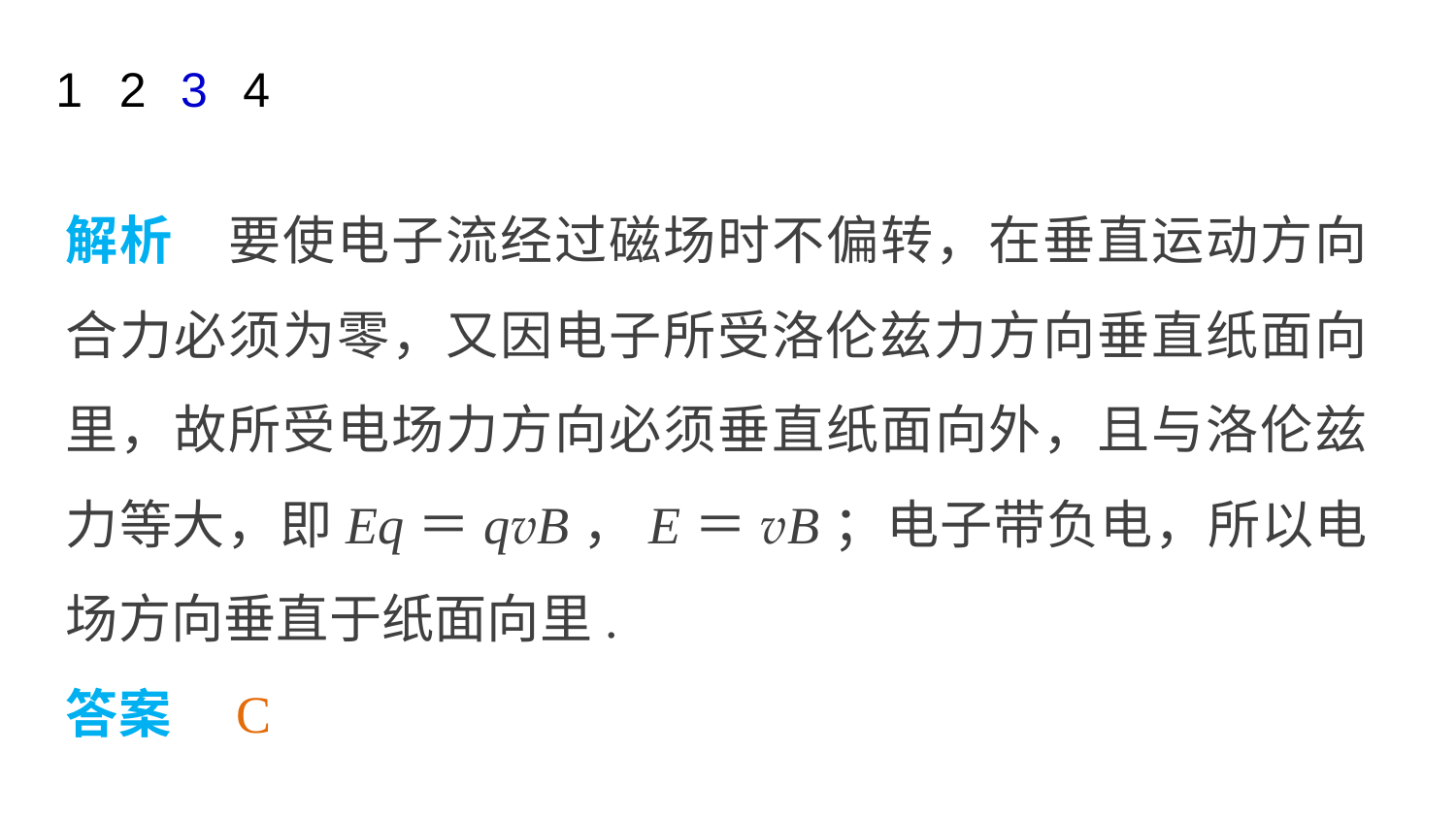

1
2
3
4
解析　要使电子流经过磁场时不偏转，在垂直运动方向合力必须为零，又因电子所受洛伦兹力方向垂直纸面向里，故所受电场力方向必须垂直纸面向外，且与洛伦兹力等大，即Eq＝qvB，E＝vB；电子带负电，所以电场方向垂直于纸面向里.
答案　C